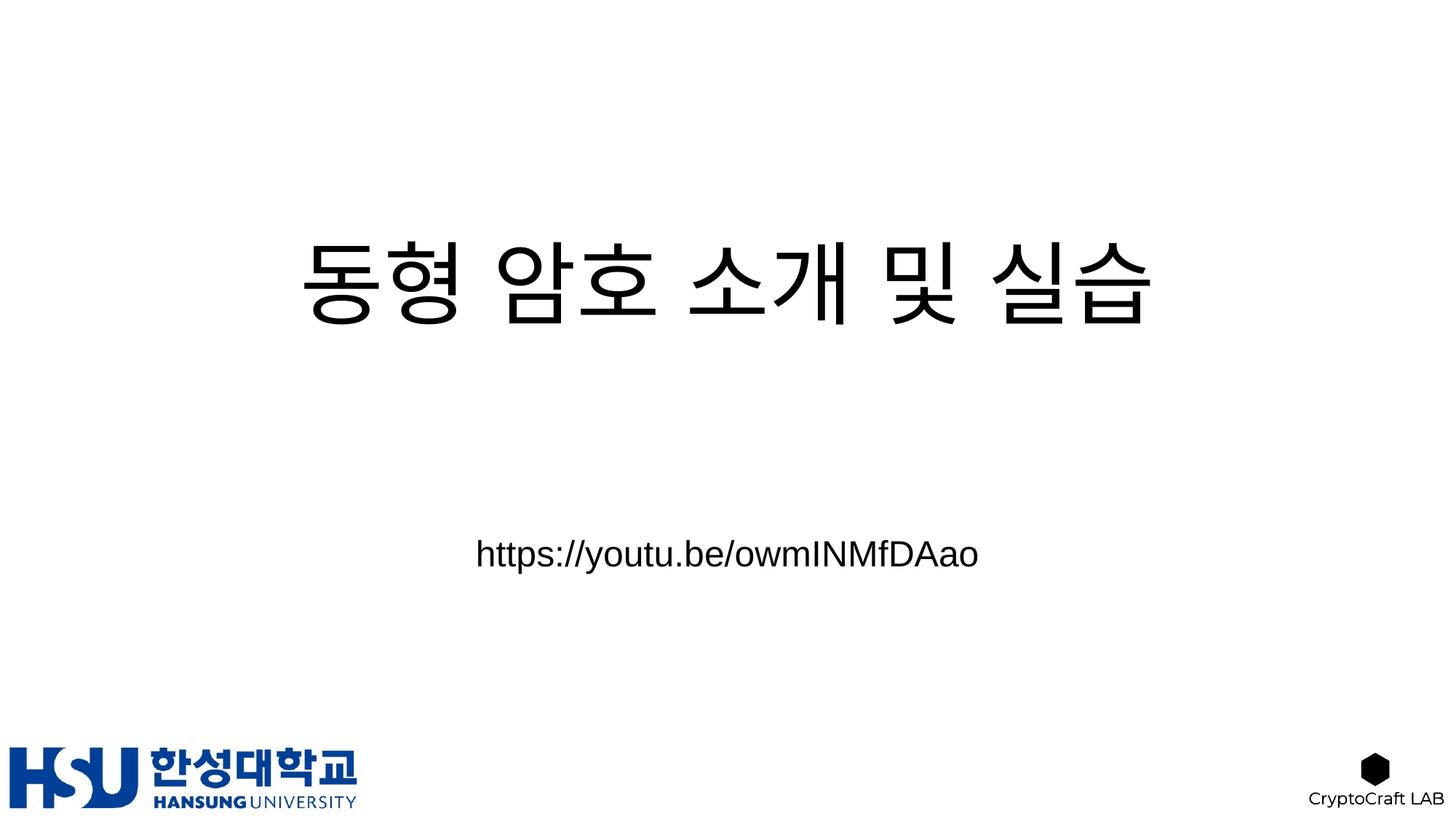

# 동형 암호 소개 및 실습
https://youtu.be/owmINMfDAao